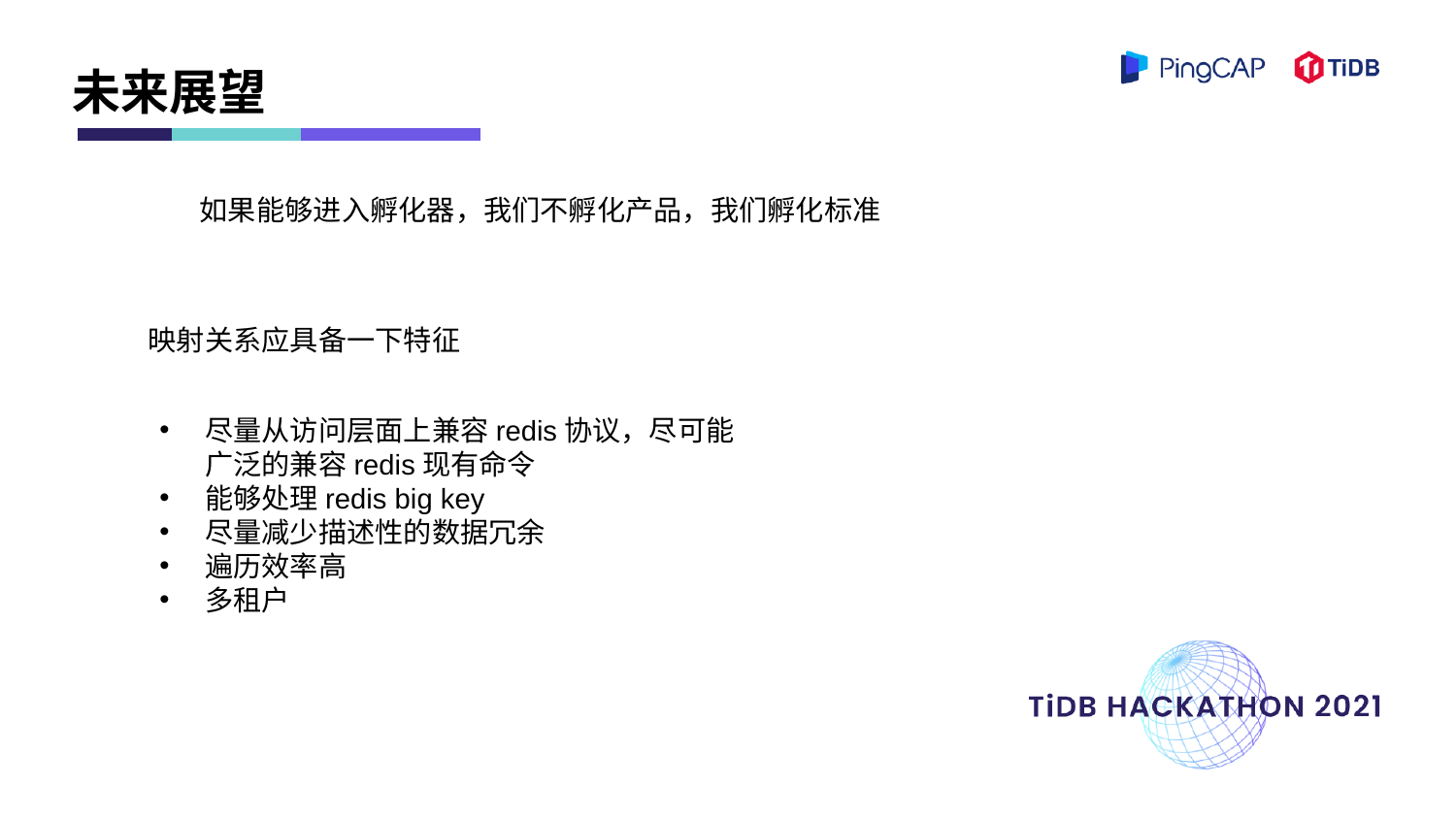

未来展望
如果能够进入孵化器，我们不孵化产品，我们孵化标准
映射关系应具备一下特征
尽量从访问层面上兼容redis协议，尽可能广泛的兼容redis现有命令
能够处理redis big key
尽量减少描述性的数据冗余
遍历效率高
多租户